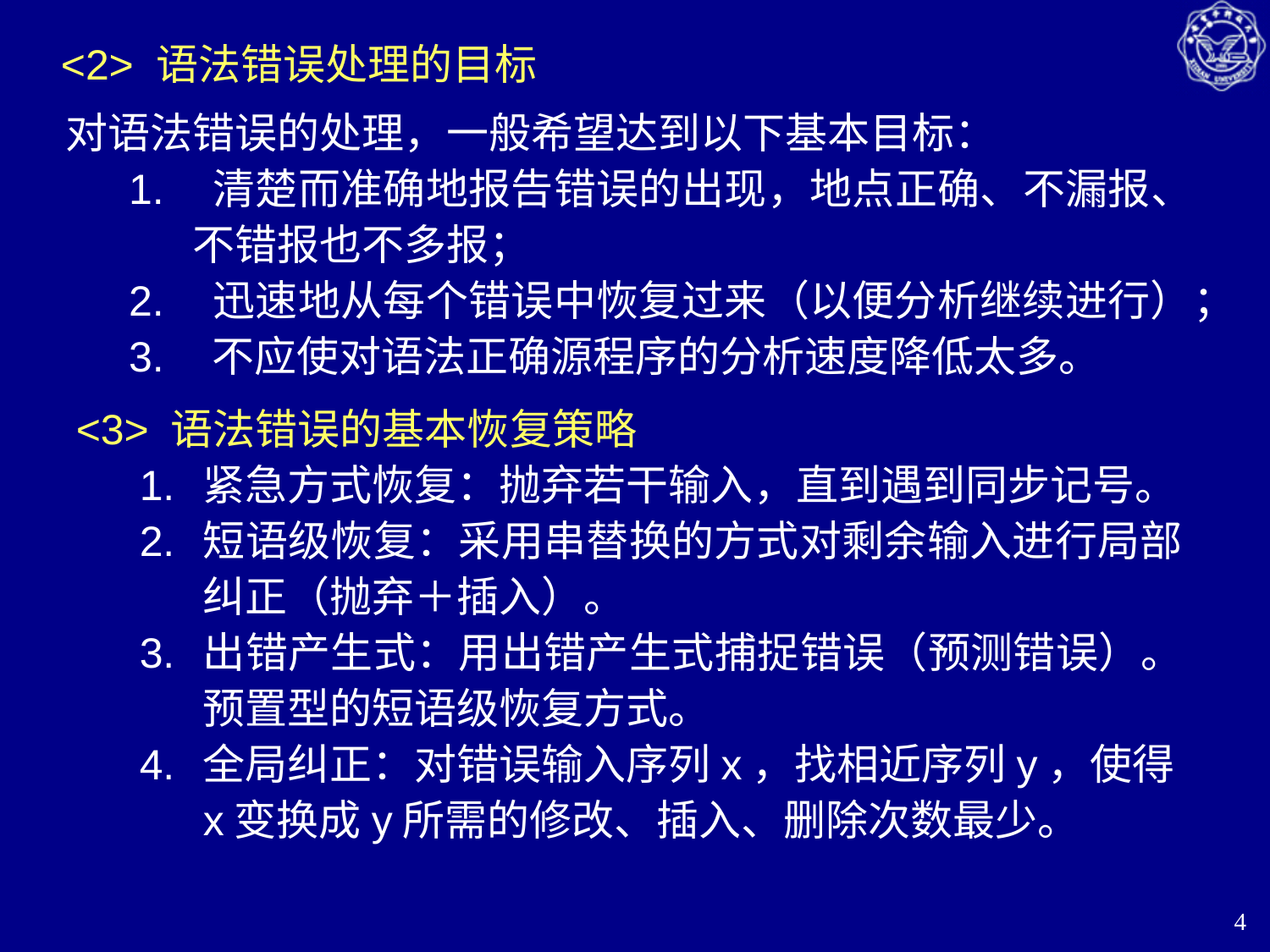

<2> 语法错误处理的目标
对语法错误的处理，一般希望达到以下基本目标：
 清楚而准确地报告错误的出现，地点正确、不漏报、不错报也不多报；
 迅速地从每个错误中恢复过来（以便分析继续进行）；
 不应使对语法正确源程序的分析速度降低太多。
<3> 语法错误的基本恢复策略
紧急方式恢复：抛弃若干输入，直到遇到同步记号。
短语级恢复：采用串替换的方式对剩余输入进行局部纠正（抛弃＋插入）。
出错产生式：用出错产生式捕捉错误（预测错误）。预置型的短语级恢复方式。
全局纠正：对错误输入序列x，找相近序列y，使得x变换成y所需的修改、插入、删除次数最少。
4